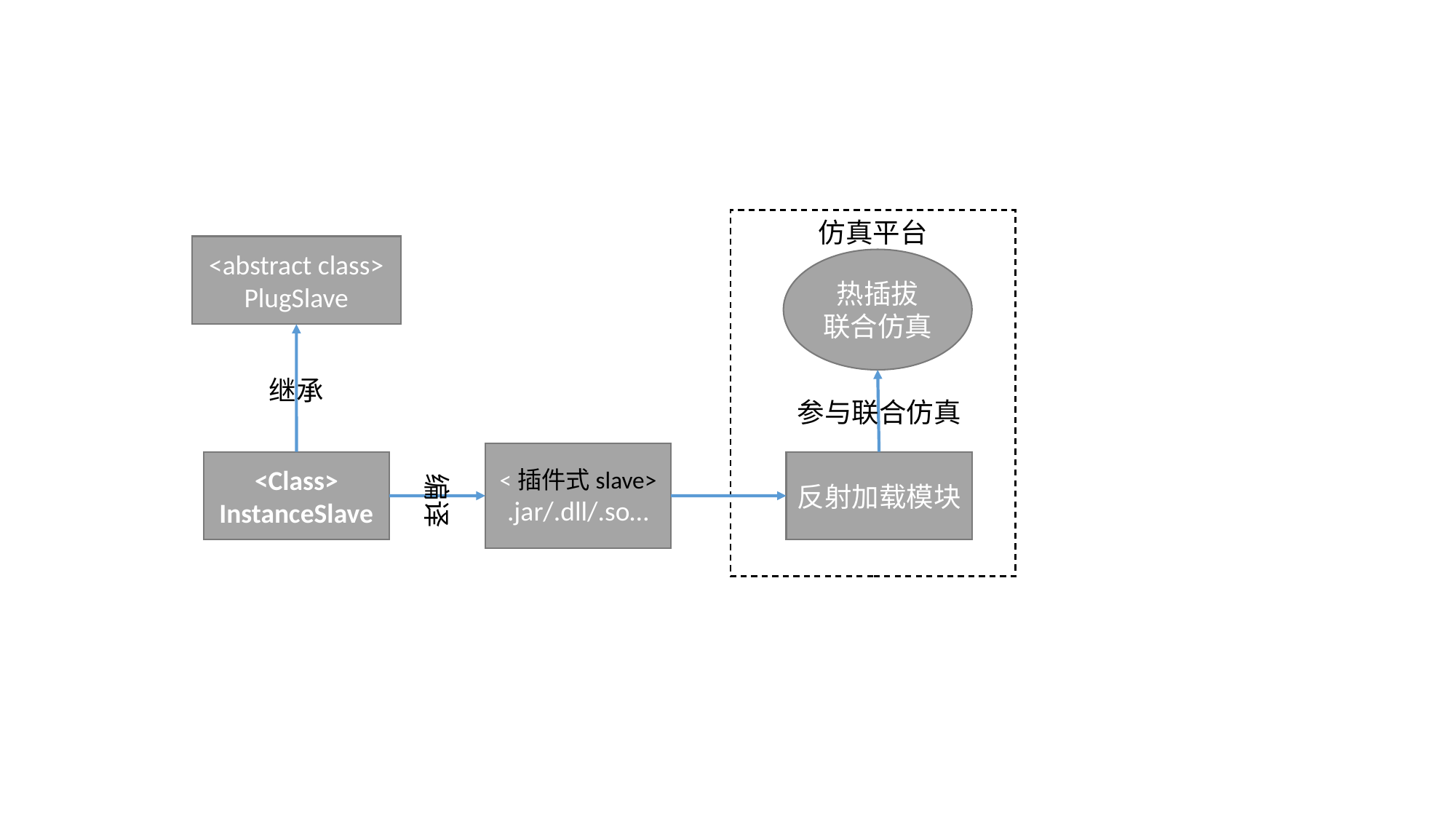

仿真平台
<abstract class>
PlugSlave
热插拔
联合仿真
继承
参与联合仿真
<插件式slave>
.jar/.dll/.so…
<Class>
InstanceSlave
反射加载模块
编译